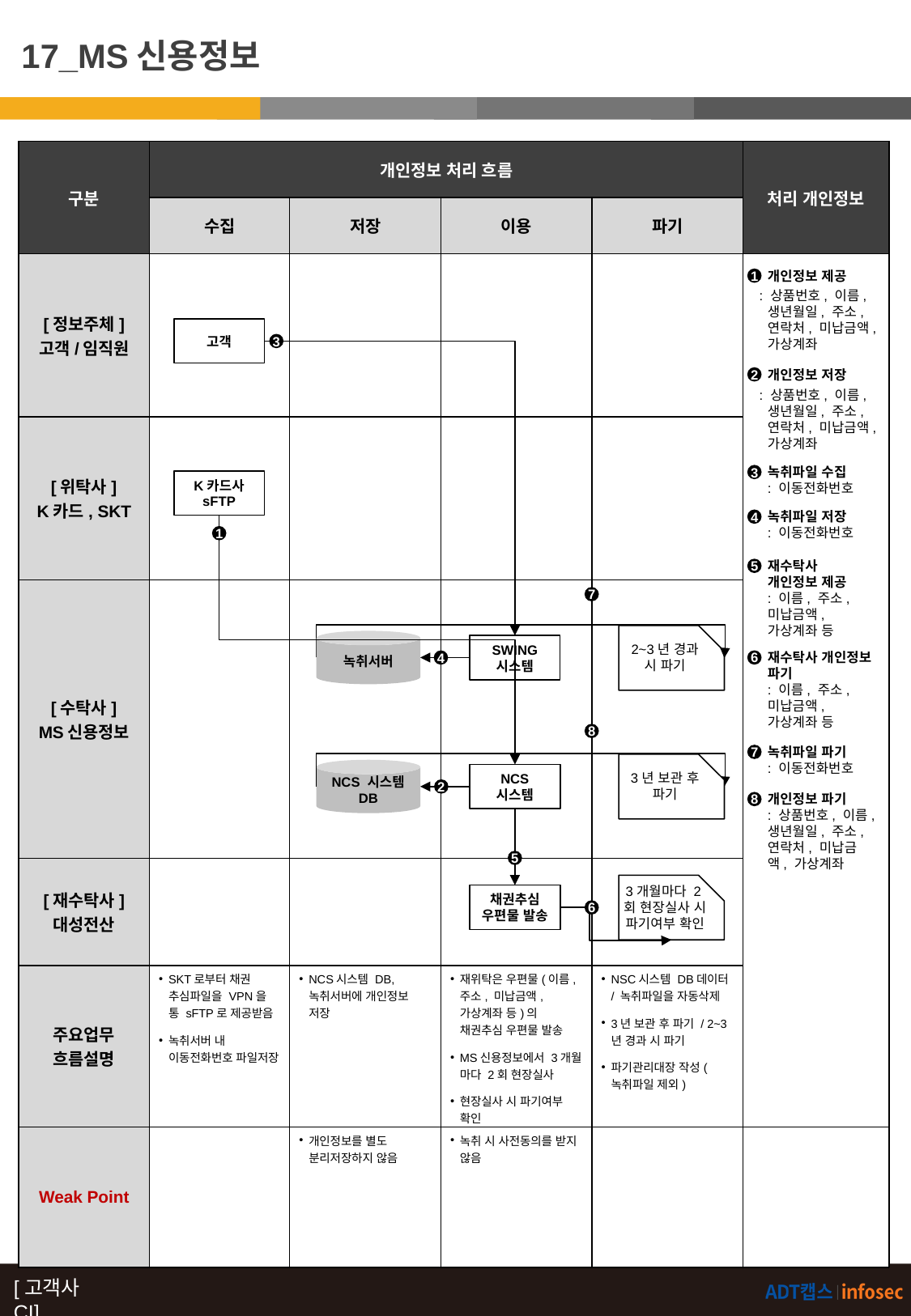

17_MS신용정보
| 구분 | 개인정보 처리 흐름 |  |  |  | 처리 개인정보 |
| --- | --- | --- | --- | --- | --- |
|  | 수집 | 저장 | 이용 | 파기 |  |
| [정보주체] 고객/임직원 |  |  |  |  |  |
| [위탁사] K카드, SKT |  |  |  |  |  |
| [수탁사] MS신용정보 |  |  |  |  |  |
| [재수탁사] 대성전산 |  |  |  |  |  |
| 주요업무 흐름설명 | SKT로부터 채권 추심파일을 VPN을 통 sFTP로 제공받음 녹취서버 내 이동전화번호 파일저장 | NCS시스템 DB, 녹취서버에 개인정보 저장 | 재위탁은 우편물(이름, 주소, 미납금액, 가상계좌 등)의 채권추심 우편물 발송 MS신용정보에서 3개월 마다 2회 현장실사 현장실사 시 파기여부 확인 | NSC시스템 DB데이터 / 녹취파일을 자동삭제 3년 보관 후 파기 / 2~3년 경과 시 파기 파기관리대장 작성(녹취파일 제외) |  |
| Weak Point |  | 개인정보를 별도 분리저장하지 않음 | 녹취 시 사전동의를 받지 않음 |  |  |
개인정보 제공
1
: 상품번호, 이름, 생년월일, 주소, 연락처, 미납금액, 가상계좌

고객
3
개인정보 저장
2
: 상품번호, 이름, 생년월일, 주소, 연락처, 미납금액, 가상계좌

녹취파일 수집
: 이동전화번호
3
K카드사 sFTP
녹취파일 저장
: 이동전화번호
4
1
재수탁사 개인정보 제공
: 이름, 주소, 미납금액, 가상계좌 등

5
7
2~3년 경과 시 파기
녹취서버
SWING
시스템
재수탁사 개인정보 파기
: 이름, 주소, 미납금액, 가상계좌 등
6
4
8
녹취파일 파기
: 이동전화번호
7
3년 보관 후 파기
NCS 시스템 DB
NCS
시스템
6
2
개인정보 파기
: 상품번호, 이름, 생년월일, 주소, 연락처, 미납금액, 가상계좌

8
5
3개월마다 2회 현장실사 시 파기여부 확인
채권추심 우편물 발송
6